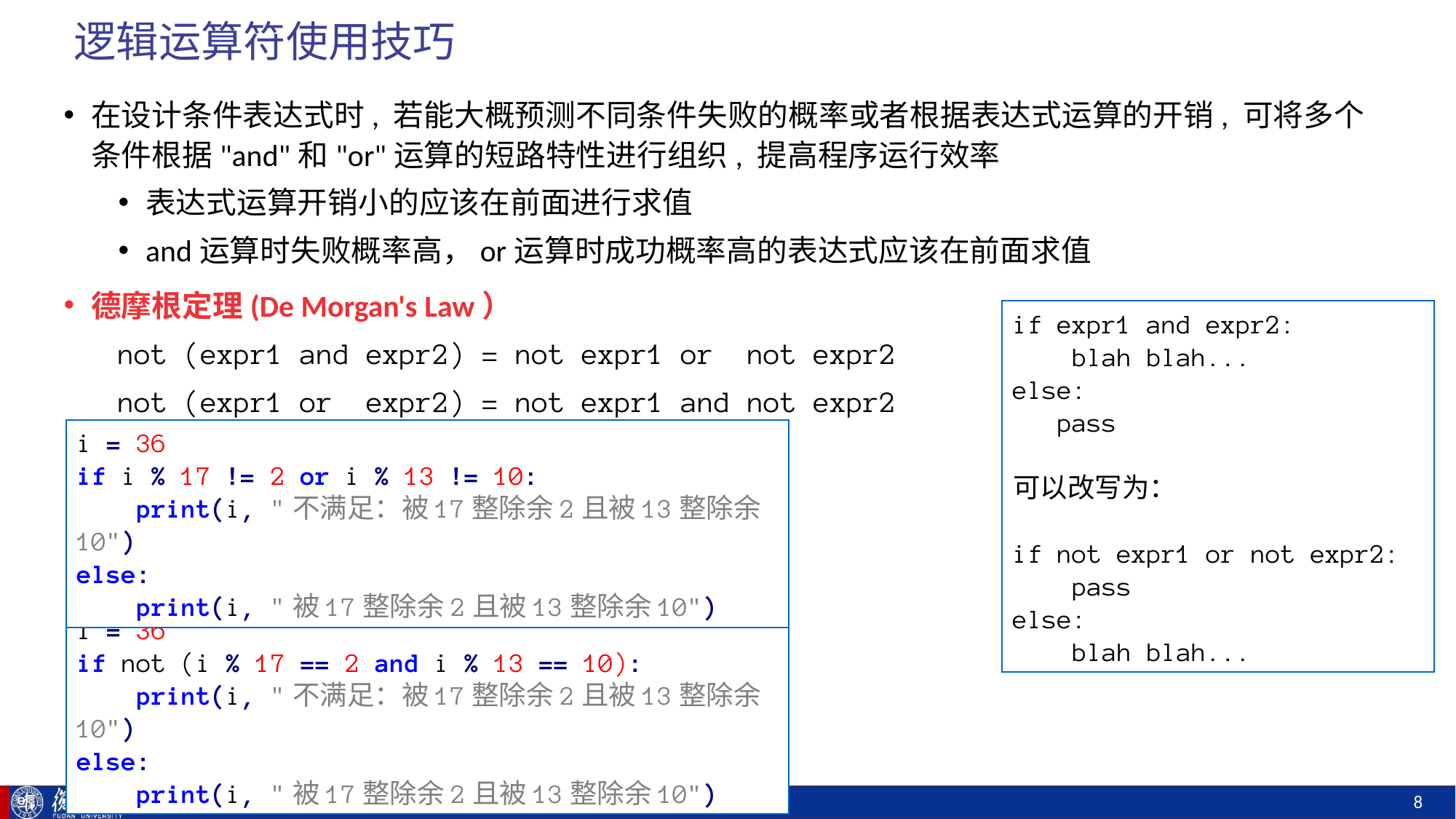

# 逻辑运算符使用技巧
在设计条件表达式时, 若能大概预测不同条件失败的概率或者根据表达式运算的开销, 可将多个条件根据"and"和"or"运算的短路特性进行组织, 提高程序运行效率
表达式运算开销小的应该在前面进行求值
and运算时失败概率高，or运算时成功概率高的表达式应该在前面求值
德摩根定理(De Morgan's Law）
not (expr1 and expr2) = not expr1 or  not expr2
not (expr1 or  expr2) = not expr1 and not expr2

if expr1 and expr2:
    blah blah...
else:
   pass

可以改写为：

if not expr1 or not expr2:
    pass
else:
    blah blah...
i = 36
if i % 17 != 2 or i % 13 != 10:
    print(i, "不满足：被17整除余2且被13整除余10")
else:
    print(i, "被17整除余2且被13整除余10")
i = 36
if not (i % 17 == 2 and i % 13 == 10):
    print(i, "不满足：被17整除余2且被13整除余10")
else:
    print(i, "被17整除余2且被13整除余10")